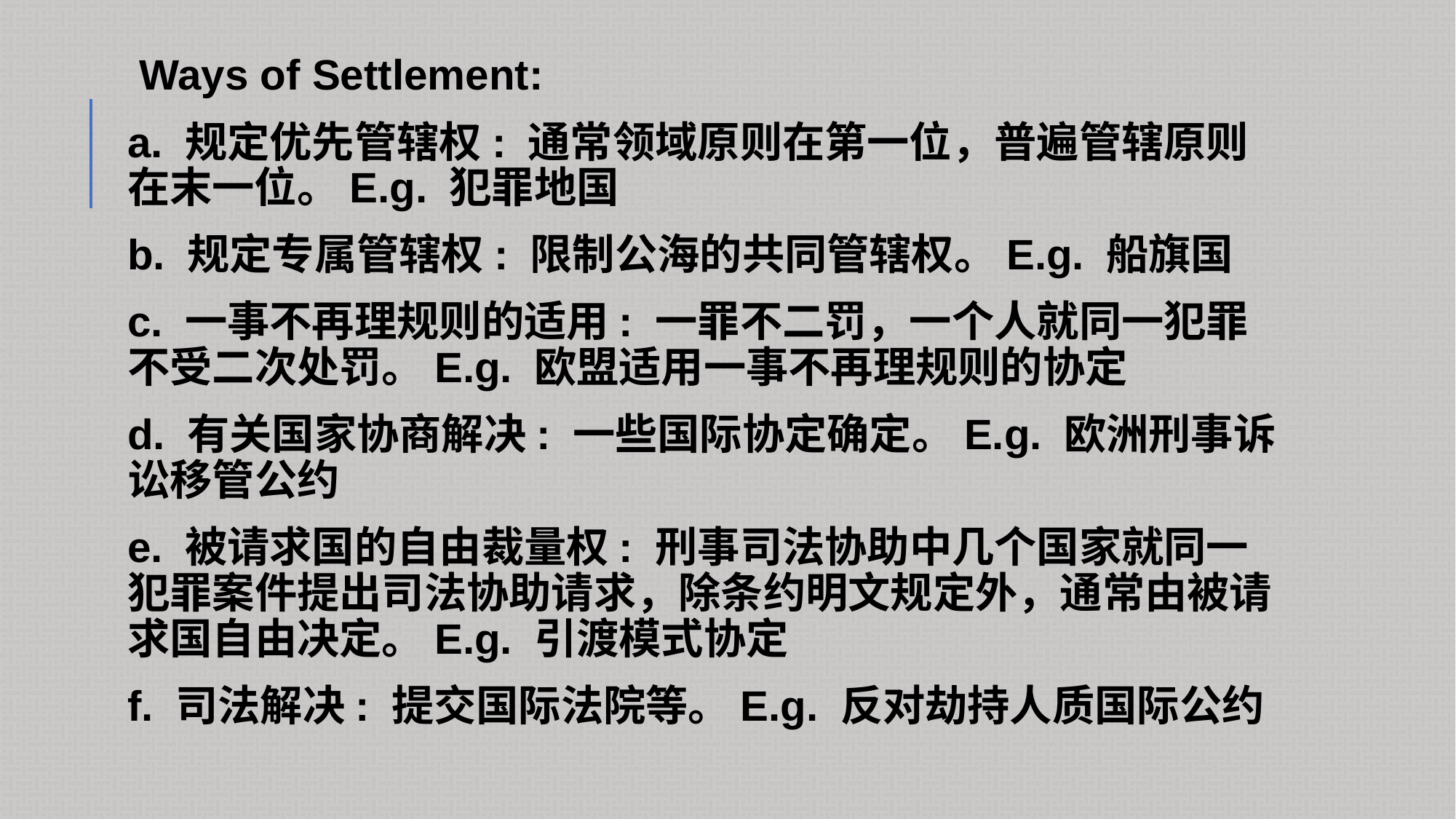

Ways of Settlement:
a. 规定优先管辖权: 通常领域原则在第一位，普遍管辖原则在末一位。E.g. 犯罪地国
b. 规定专属管辖权: 限制公海的共同管辖权。E.g. 船旗国
c. 一事不再理规则的适用: 一罪不二罚，一个人就同一犯罪不受二次处罚。E.g. 欧盟适用一事不再理规则的协定
d. 有关国家协商解决: 一些国际协定确定。E.g. 欧洲刑事诉讼移管公约
e. 被请求国的自由裁量权: 刑事司法协助中几个国家就同一犯罪案件提出司法协助请求，除条约明文规定外，通常由被请求国自由决定。E.g. 引渡模式协定
f. 司法解决: 提交国际法院等。E.g. 反对劫持人质国际公约